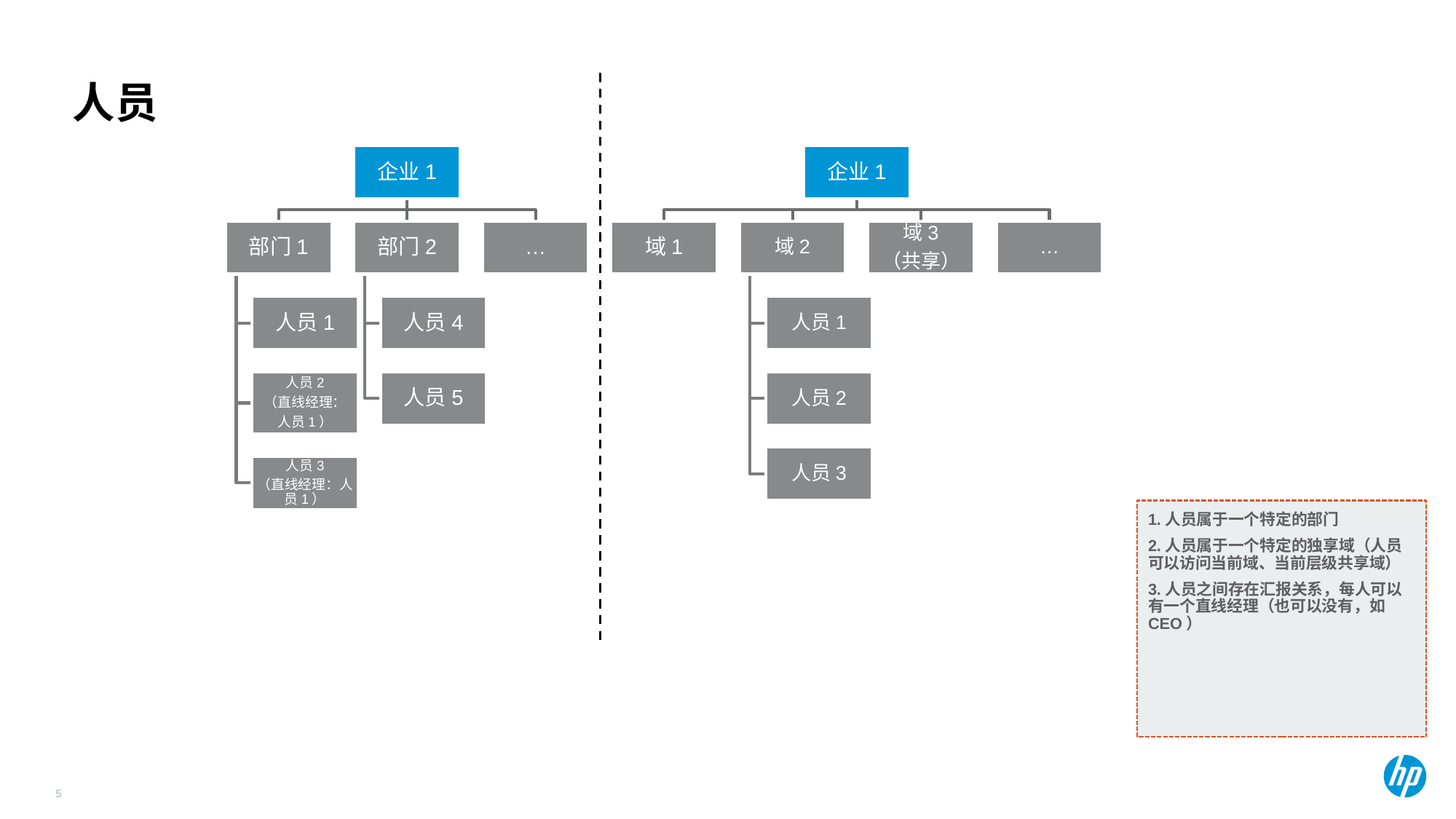

# 人员
企业1
部门1
人员1
人员2
（直线经理：
人员1）
人员3
（直线经理：人员1）
部门2
人员4
人员5
…
企业1
域1
域2
人员1
人员2
人员3
域3
（共享）
…
1.人员属于一个特定的部门
2.人员属于一个特定的独享域（人员可以访问当前域、当前层级共享域）
3.人员之间存在汇报关系，每人可以有一个直线经理（也可以没有，如CEO）
5